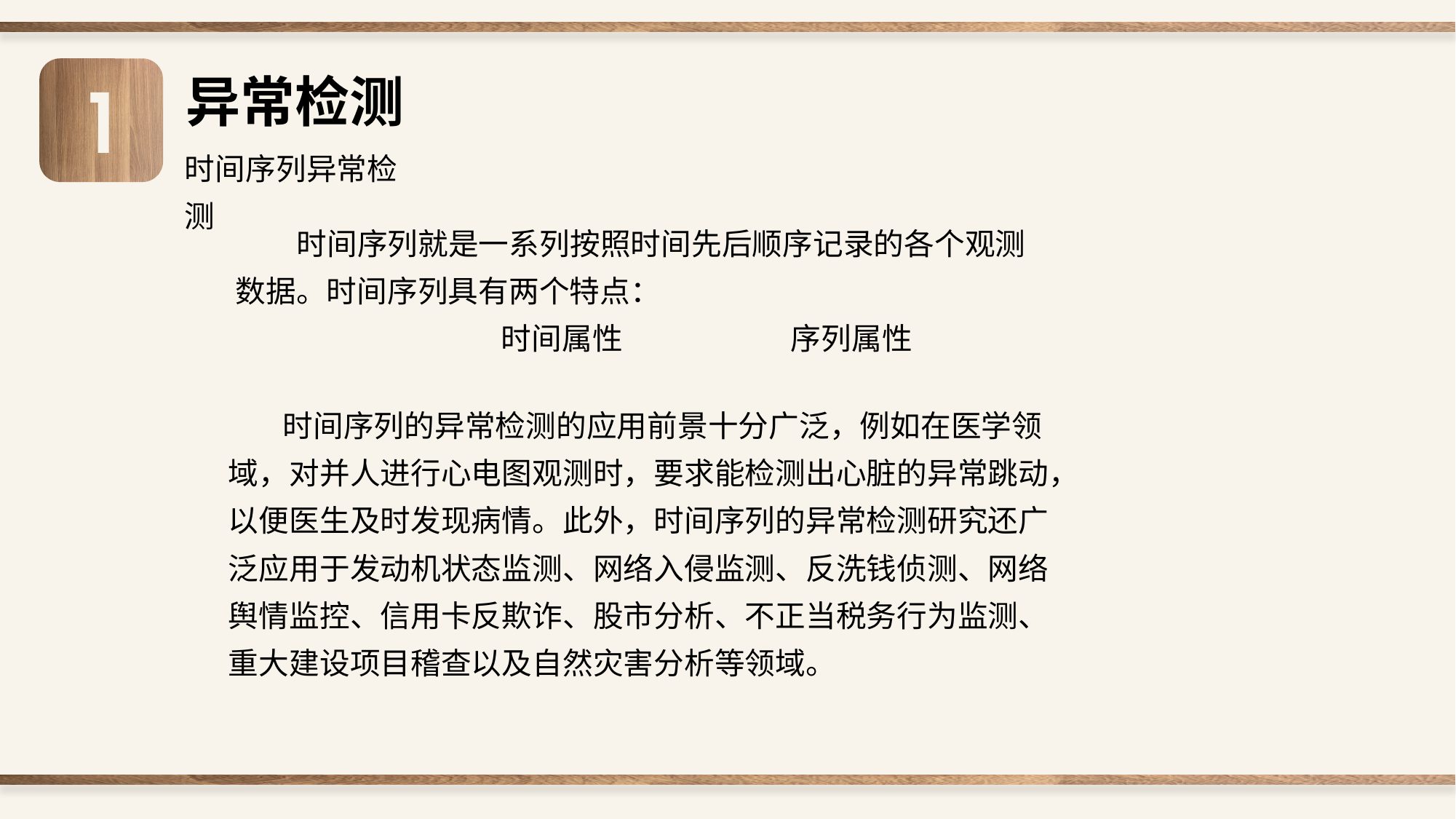

1
异常检测
时间序列异常检测
        时间序列就是一系列按照时间先后顺序记录的各个观测数据。时间序列具有两个特点：
		      时间属性                         序列属性
       时间序列的异常检测的应用前景十分广泛，例如在医学领域，对并人进行心电图观测时，要求能检测出心脏的异常跳动，以便医生及时发现病情。此外，时间序列的异常检测研究还广泛应用于发动机状态监测、网络入侵监测、反洗钱侦测、网络舆情监控、信用卡反欺诈、股市分析、不正当税务行为监测、重大建设项目稽查以及自然灾害分析等领域。